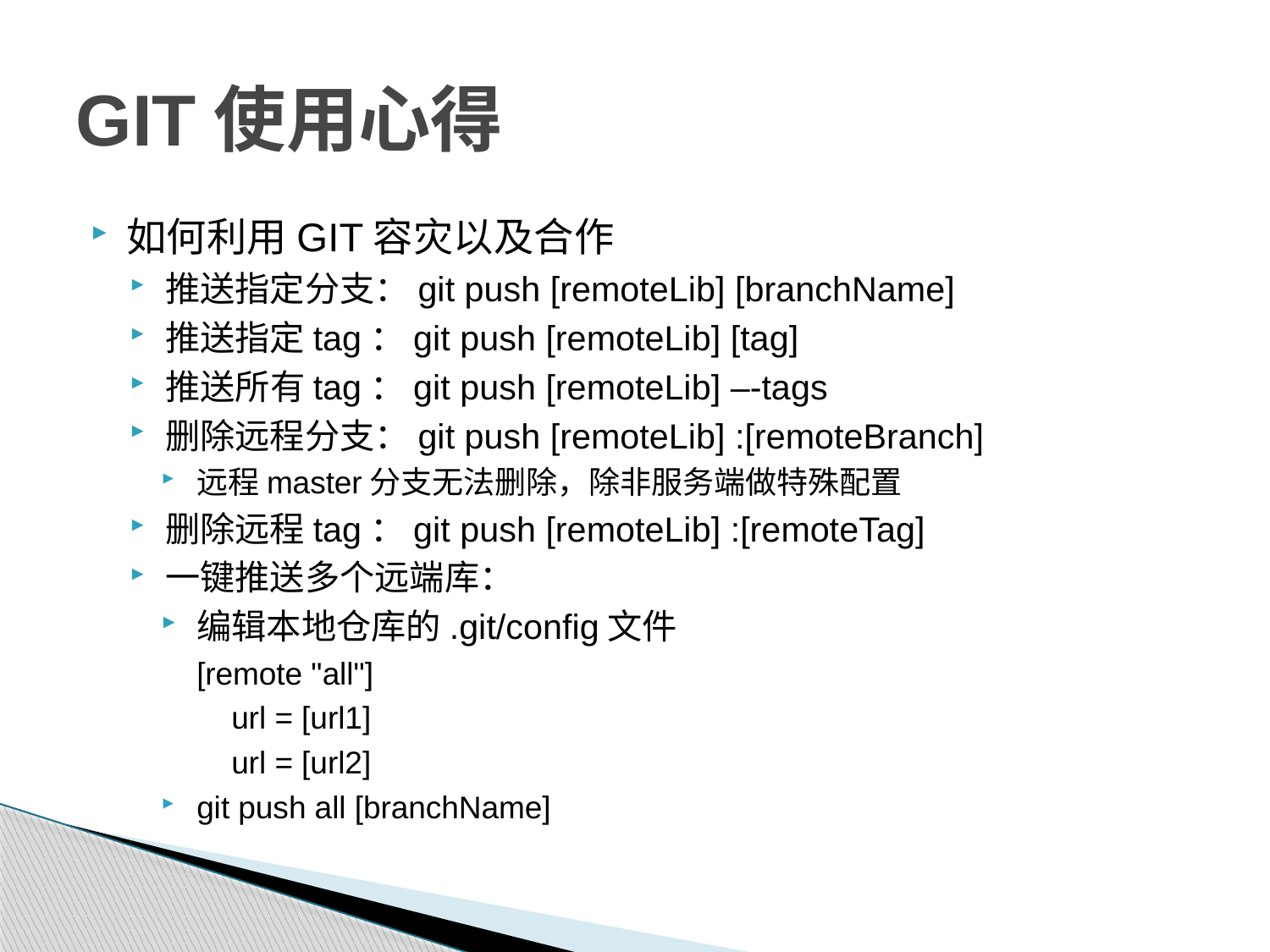

# GIT使用心得
如何利用GIT容灾以及合作
推送指定分支：git push [remoteLib] [branchName]
推送指定tag：git push [remoteLib] [tag]
推送所有tag：git push [remoteLib] –-tags
删除远程分支：git push [remoteLib] :[remoteBranch]
远程master分支无法删除，除非服务端做特殊配置
删除远程tag：git push [remoteLib] :[remoteTag]
一键推送多个远端库：
编辑本地仓库的.git/config文件
	[remote "all"]
	    url = [url1]
	    url = [url2]
git push all [branchName]